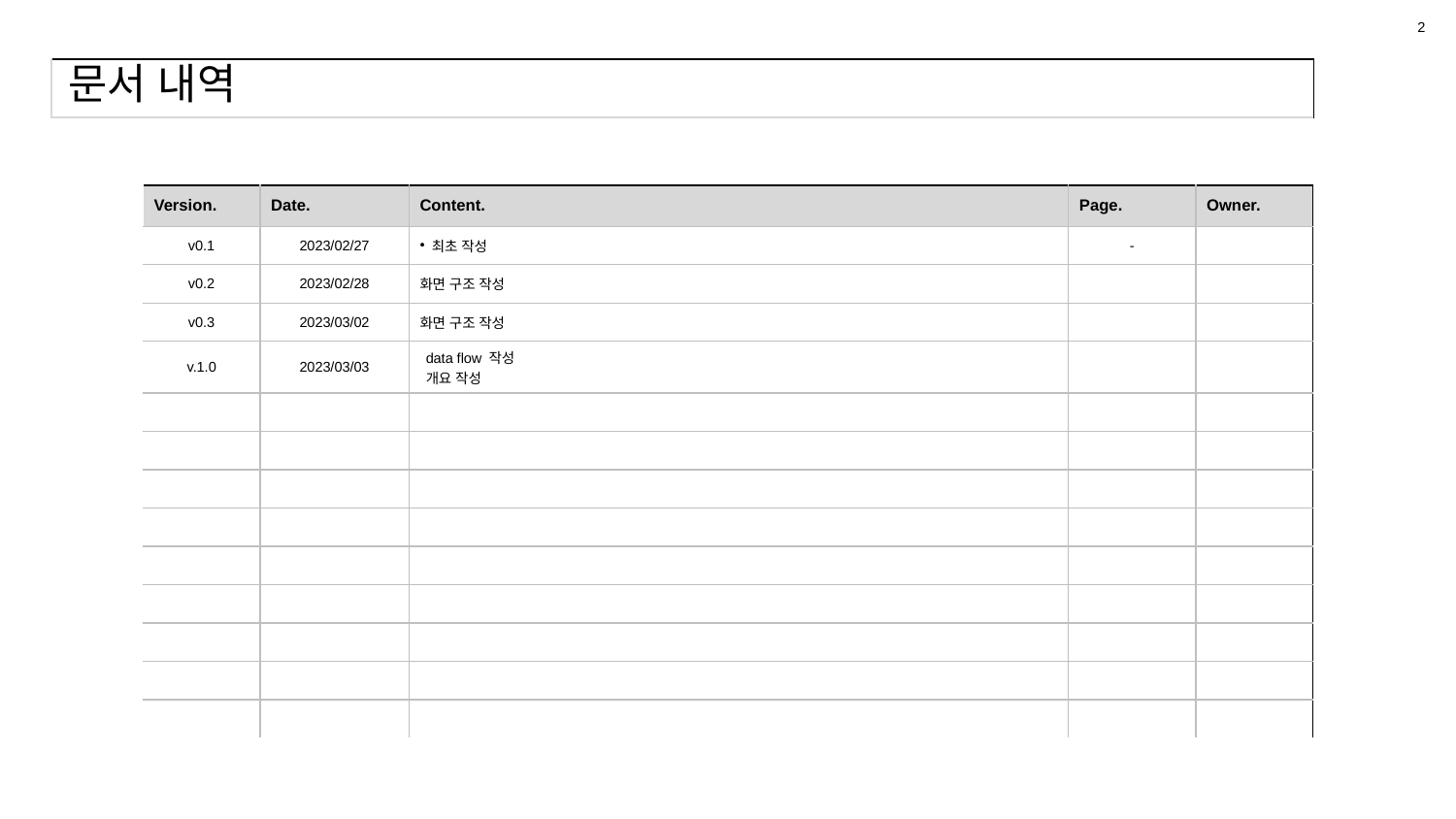

2
# 문서 내역
| Version. | Date. | Content. | Page. | Owner. |
| --- | --- | --- | --- | --- |
| v0.1 | 2023/02/27 | 최초 작성 | - |  |
| v0.2 | 2023/02/28 | 화면 구조 작성 |  |  |
| v0.3 | 2023/03/02 | 화면 구조 작성 |  |  |
| v.1.0 | 2023/03/03 | data flow 작성 개요 작성 |  |  |
|  |  |  |  |  |
|  |  |  |  |  |
|  |  |  |  |  |
|  |  |  |  |  |
|  |  |  |  |  |
|  |  |  |  |  |
|  |  |  |  |  |
|  |  |  |  |  |
|  |  |  |  |  |